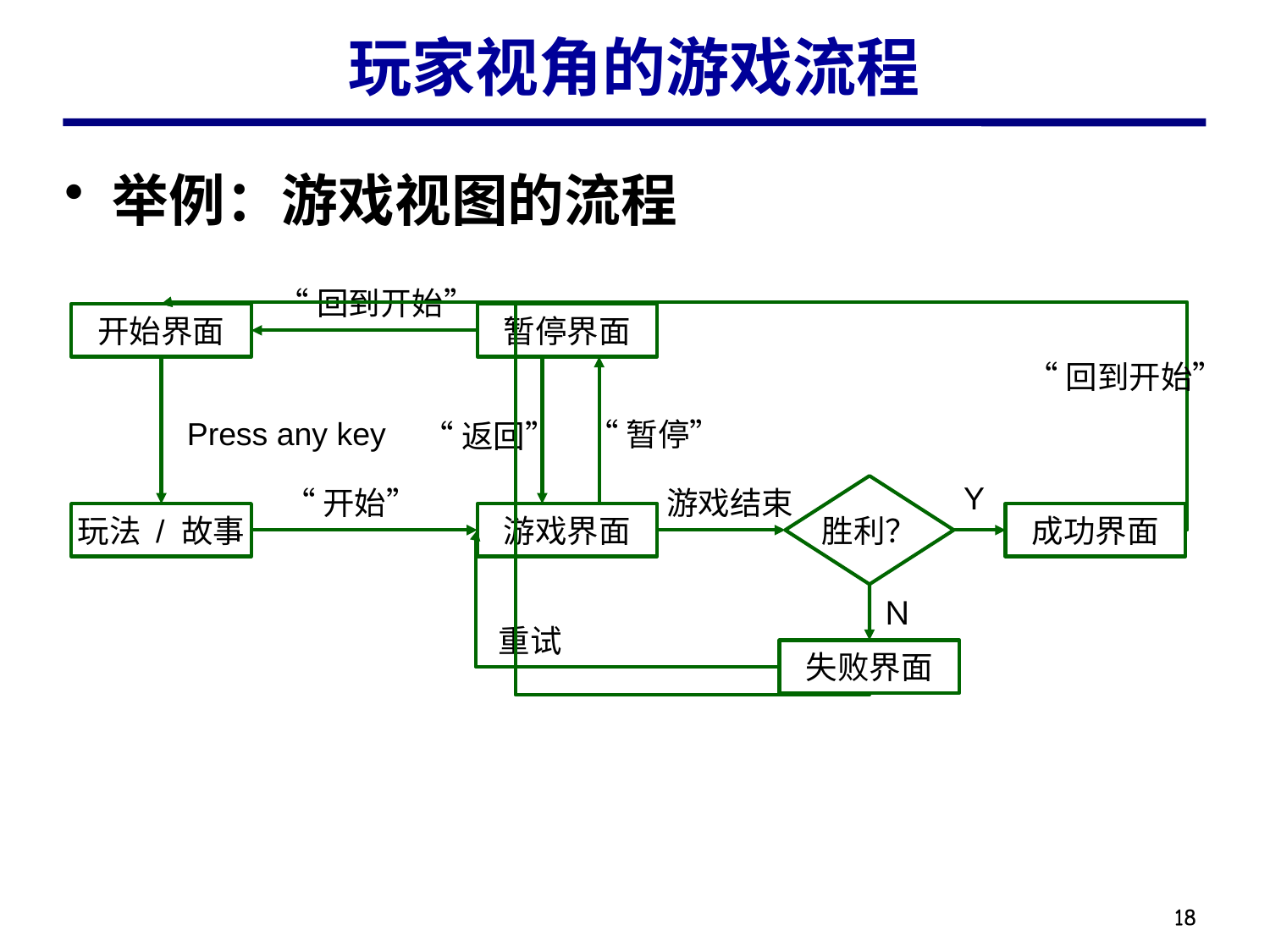

# 玩家视角的游戏流程
举例：游戏视图的流程
“回到开始”
开始界面
暂停界面
“回到开始”
Press any key
“暂停”
“返回”
Y
胜利？
“开始”
游戏结束
玩法 / 故事
游戏界面
成功界面
Ｎ
重试
失败界面